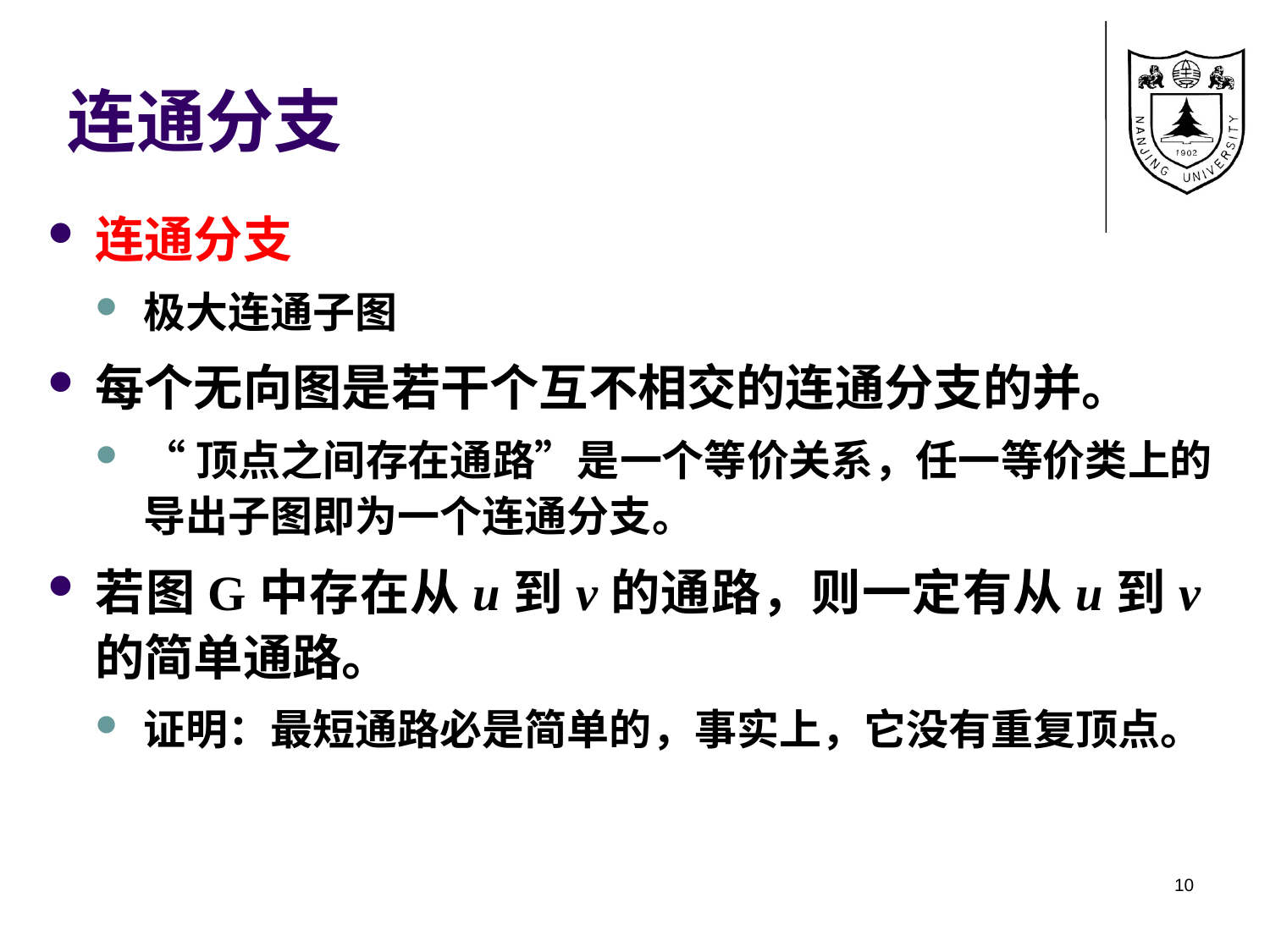

# 连通分支
连通分支
极大连通子图
每个无向图是若干个互不相交的连通分支的并。
“顶点之间存在通路”是一个等价关系，任一等价类上的导出子图即为一个连通分支。
若图G中存在从u到v的通路，则一定有从u到v的简单通路。
证明：最短通路必是简单的，事实上，它没有重复顶点。
10